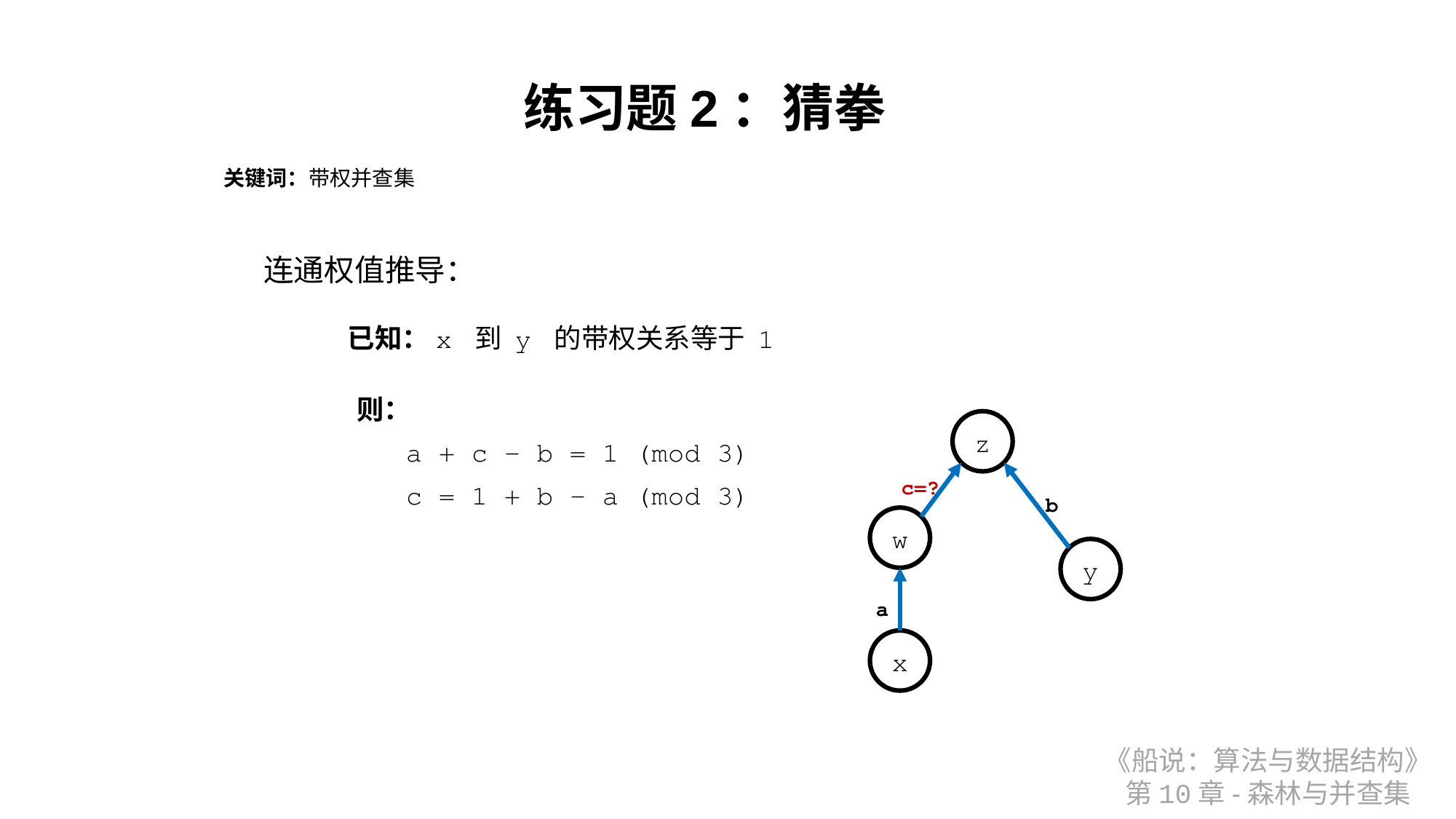

练习题2：猜拳
关键词：带权并查集
连通权值推导：
已知：x 到 y 的带权关系等于 1
则：
   a + c – b = 1 (mod 3)
   c = 1 + b – a (mod 3)
z
c=?
b
w
y
a
x